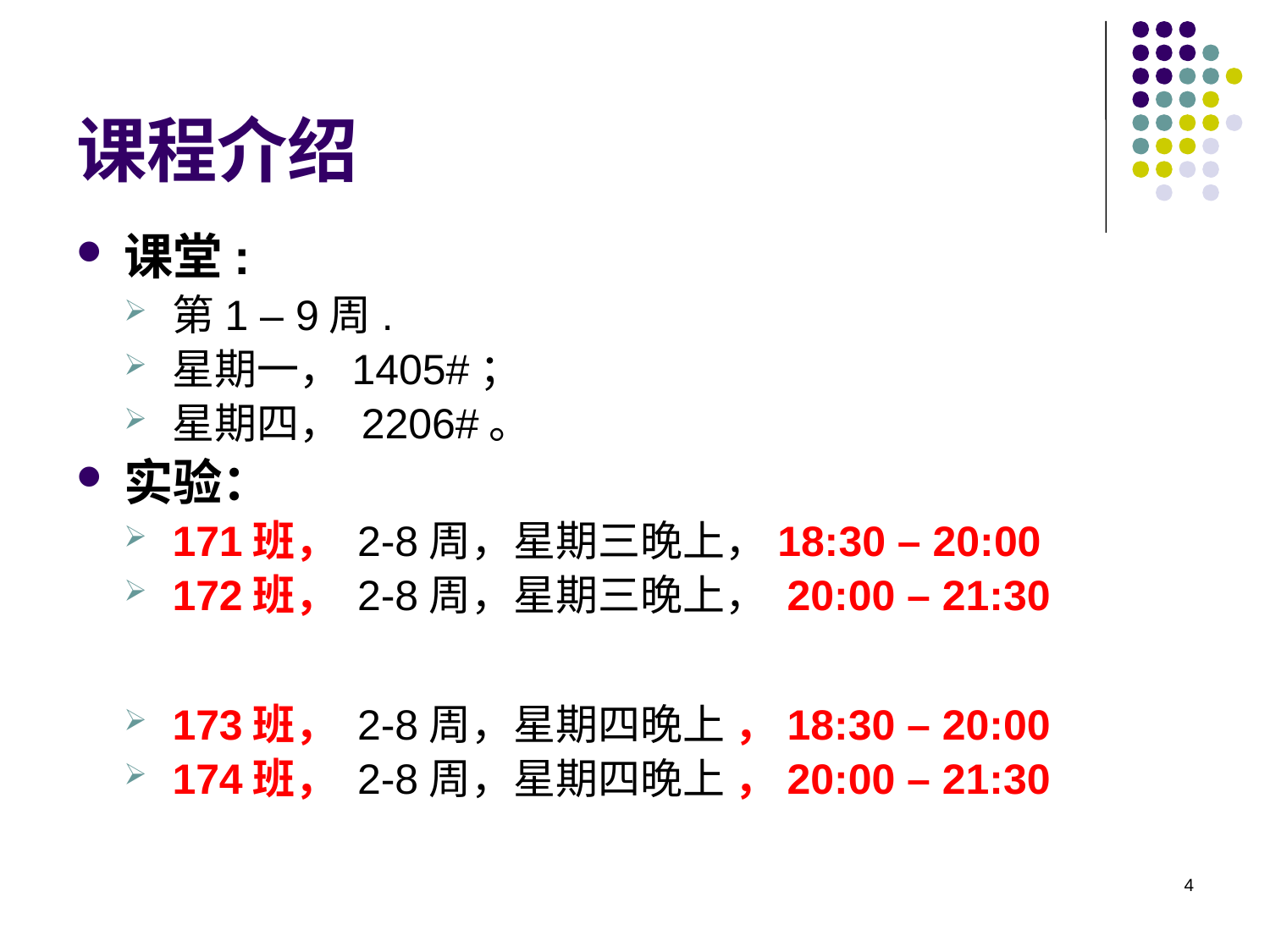

# 课程介绍
课堂:
第1 – 9周.
星期一，1405#；
星期四， 2206#。
实验：
171班， 2-8周，星期三晚上，18:30 – 20:00
172班， 2-8周，星期三晚上， 20:00 – 21:30

173班， 2-8周，星期四晚上 ，18:30 – 20:00
174班， 2-8周，星期四晚上 ，20:00 – 21:30

4